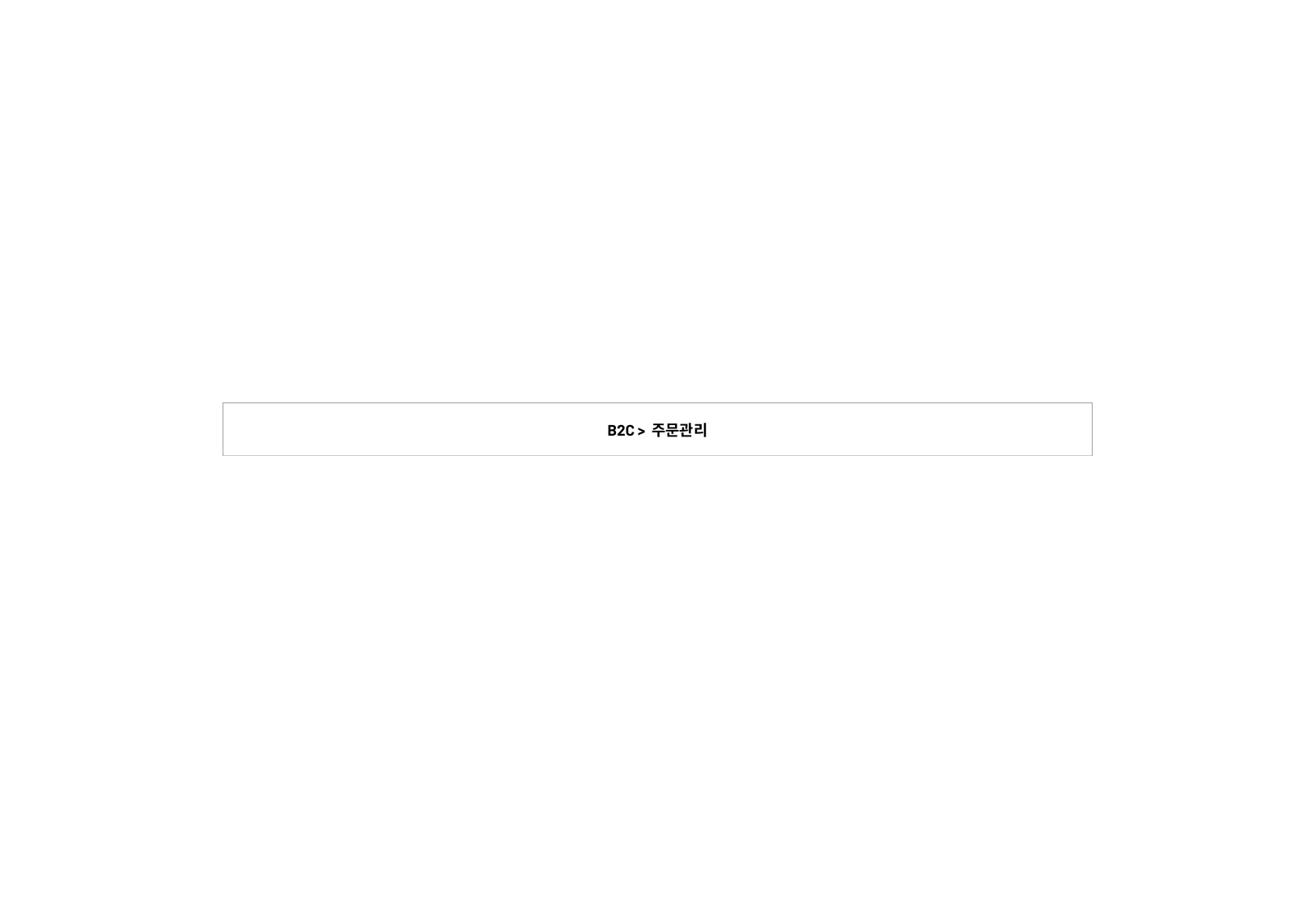

| B2C > 주문관리 |
| --- |